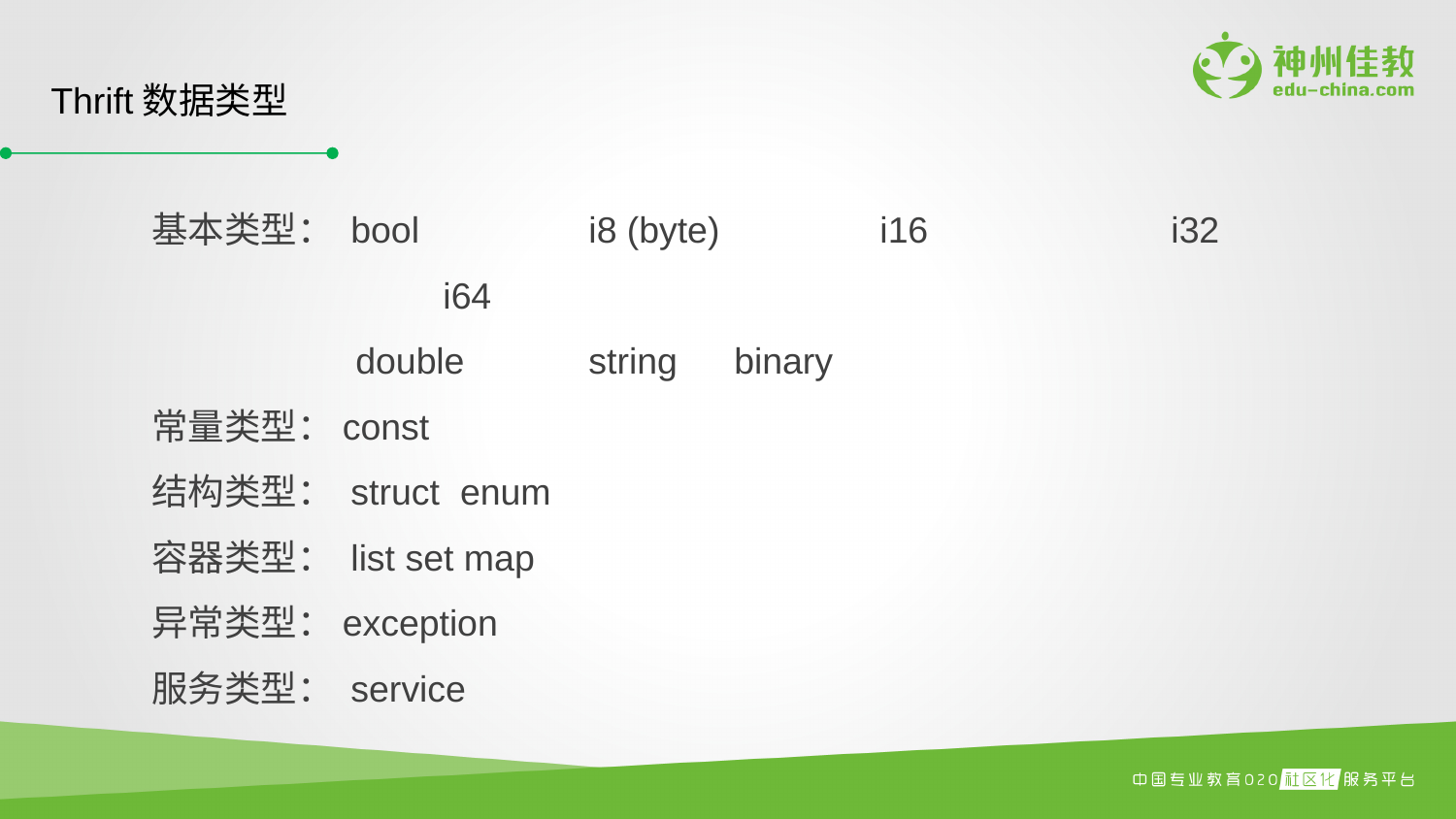

Thrift数据类型

基本类型： bool		i8 (byte)		i16		i32		i64
                    double	string	binary
常量类型：const
结构类型： struct  enum
容器类型： list set map
异常类型：exception
服务类型： service